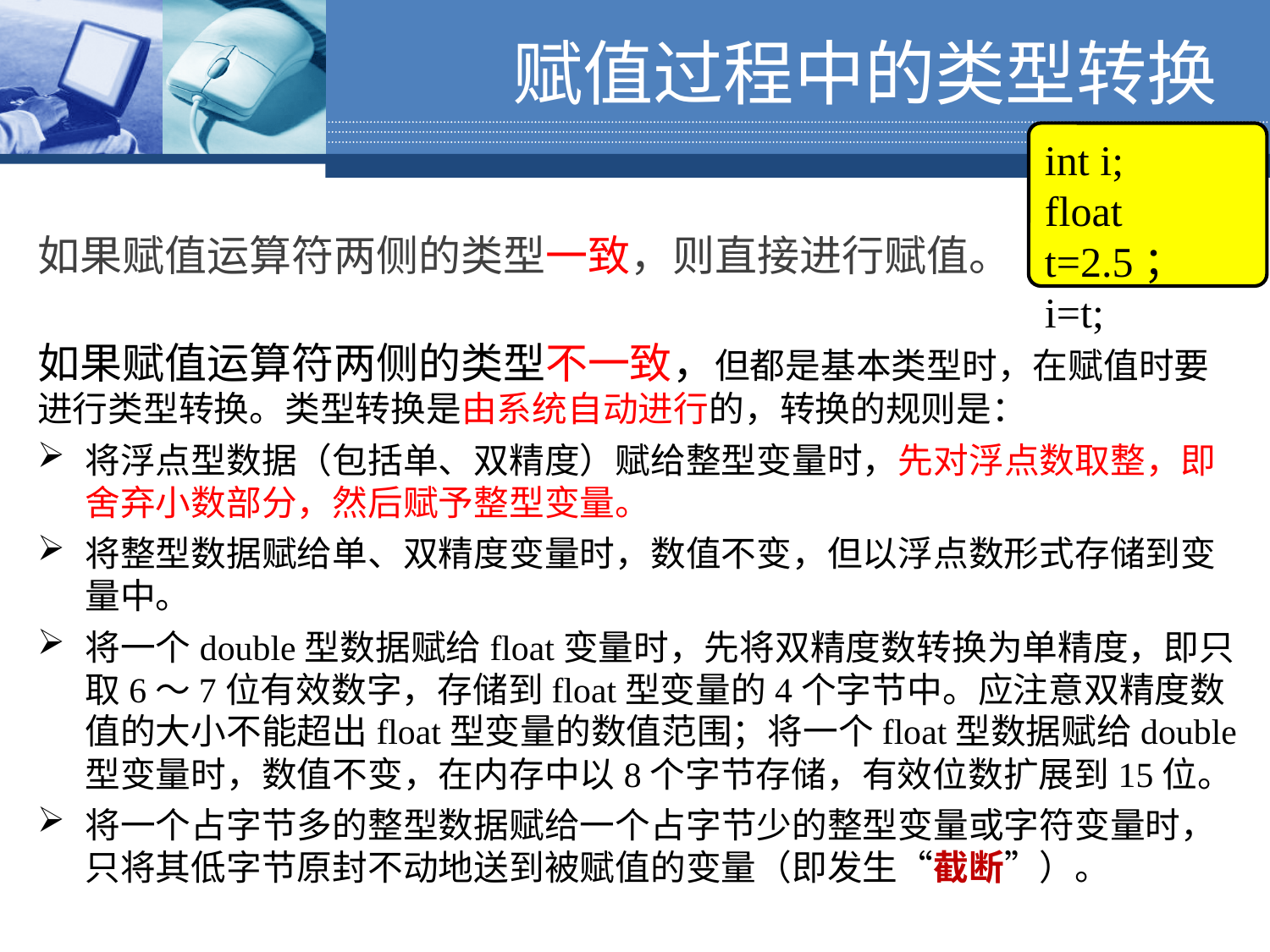

赋值过程中的类型转换
int i;
float t=2.5；
i=t;
如果赋值运算符两侧的类型一致，则直接进行赋值。
如果赋值运算符两侧的类型不一致，但都是基本类型时，在赋值时要进行类型转换。类型转换是由系统自动进行的，转换的规则是：
将浮点型数据（包括单、双精度）赋给整型变量时，先对浮点数取整，即舍弃小数部分，然后赋予整型变量。
将整型数据赋给单、双精度变量时，数值不变，但以浮点数形式存储到变量中。
将一个double型数据赋给float变量时，先将双精度数转换为单精度，即只取6～7位有效数字，存储到float型变量的4个字节中。应注意双精度数值的大小不能超出float型变量的数值范围；将一个float型数据赋给double型变量时，数值不变，在内存中以8个字节存储，有效位数扩展到15位。
将一个占字节多的整型数据赋给一个占字节少的整型变量或字符变量时，只将其低字节原封不动地送到被赋值的变量（即发生“截断”）。